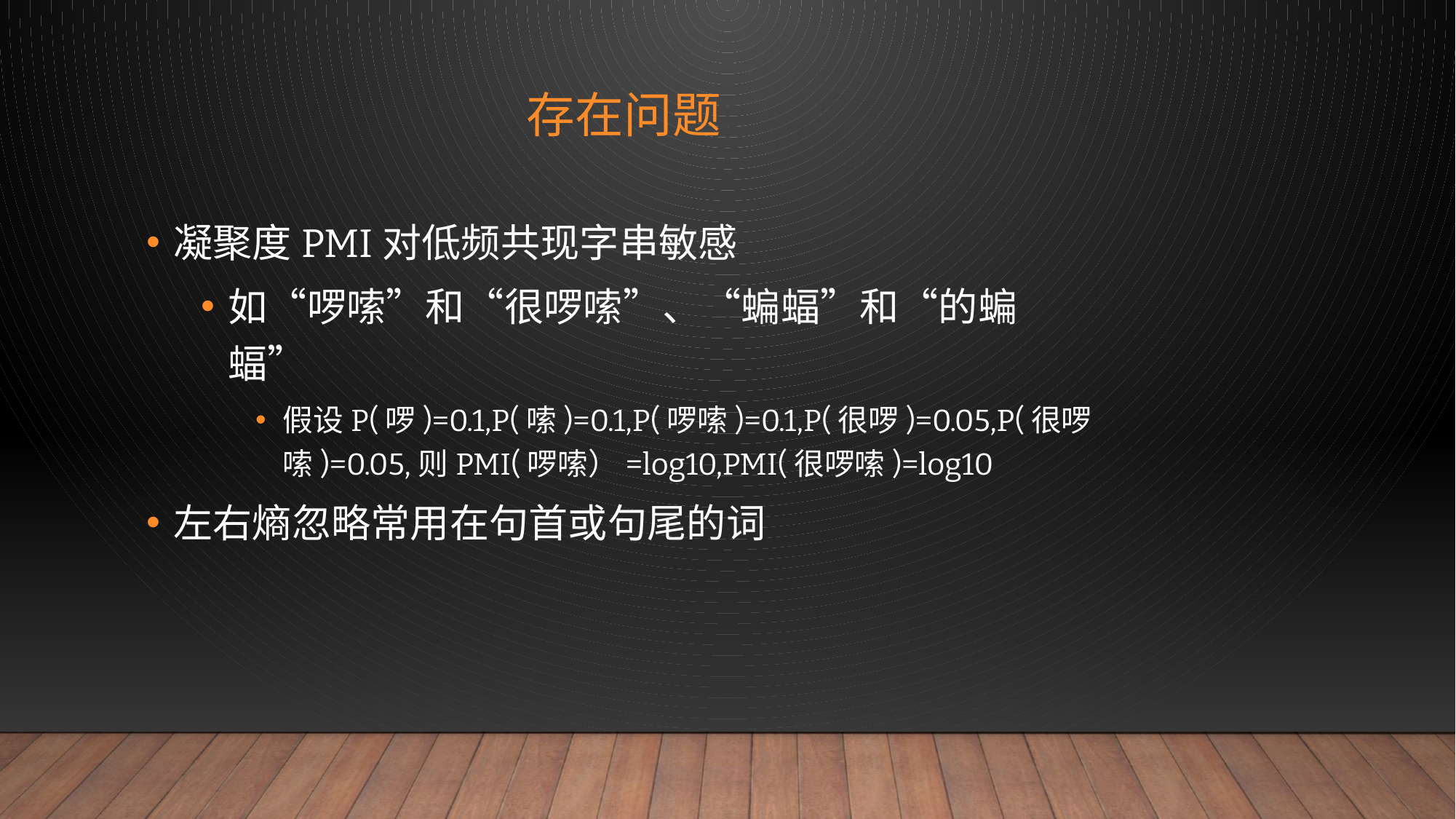

# 存在问题
凝聚度PMI对低频共现字串敏感
如“啰嗦”和“很啰嗦”、“蝙蝠”和“的蝙蝠”
假设P(啰)=0.1,P(嗦)=0.1,P(啰嗦)=0.1,P(很啰)=0.05,P(很啰嗦)=0.05,则PMI(啰嗦）=log10,PMI(很啰嗦)=log10
左右熵忽略常用在句首或句尾的词